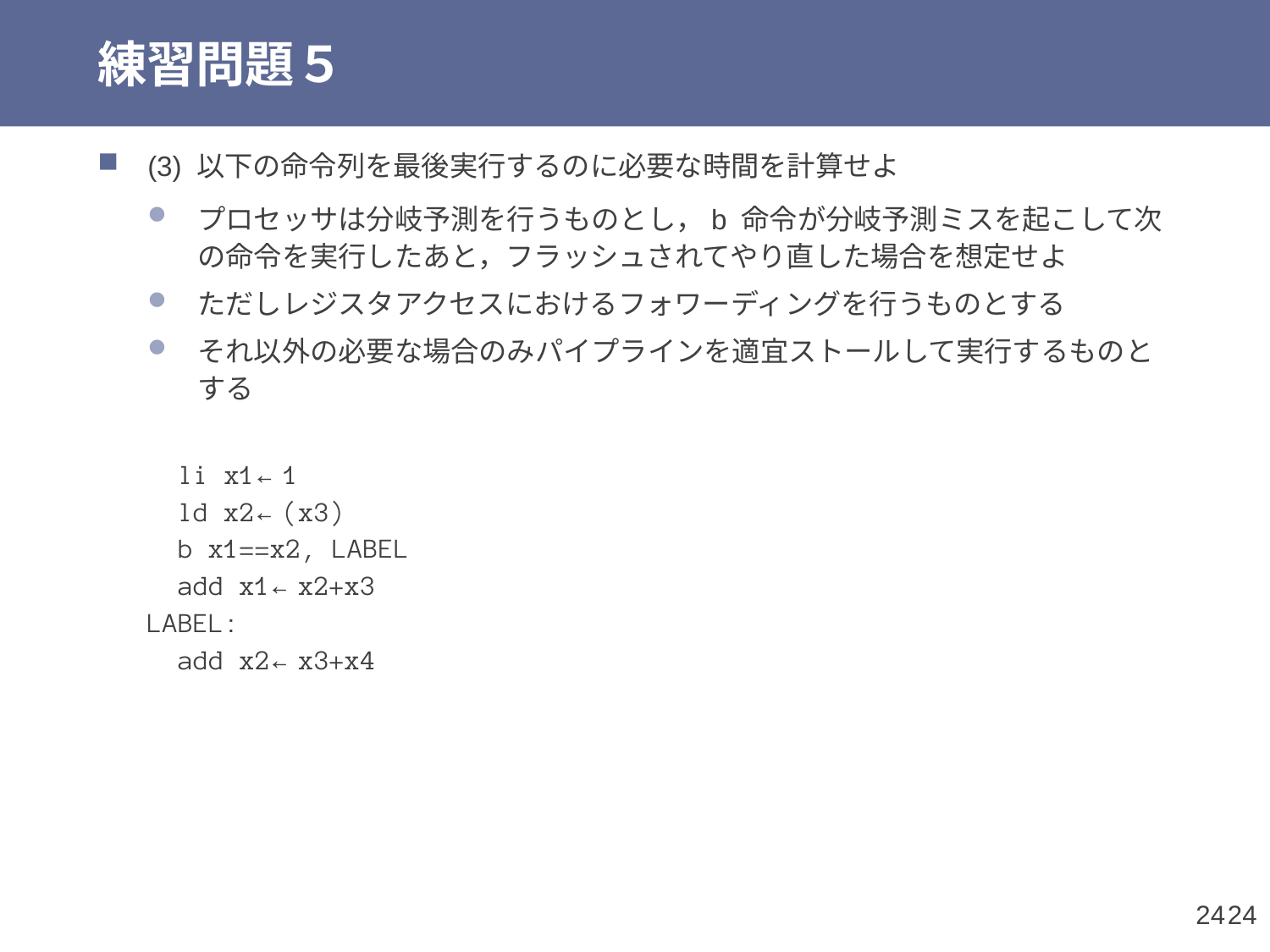

# 練習問題５
(3) 以下の命令列を最後実行するのに必要な時間を計算せよ
プロセッサは分岐予測を行うものとし，b 命令が分岐予測ミスを起こして次の命令を実行したあと，フラッシュされてやり直した場合を想定せよ
ただしレジスタアクセスにおけるフォワーディングを行うものとする
それ以外の必要な場合のみパイプラインを適宜ストールして実行するものとする
  li x1←1
  ld x2←(x3)
  b x1==x2, LABEL
  add x1←x2+x3
LABEL:
  add x2←x3+x4
24